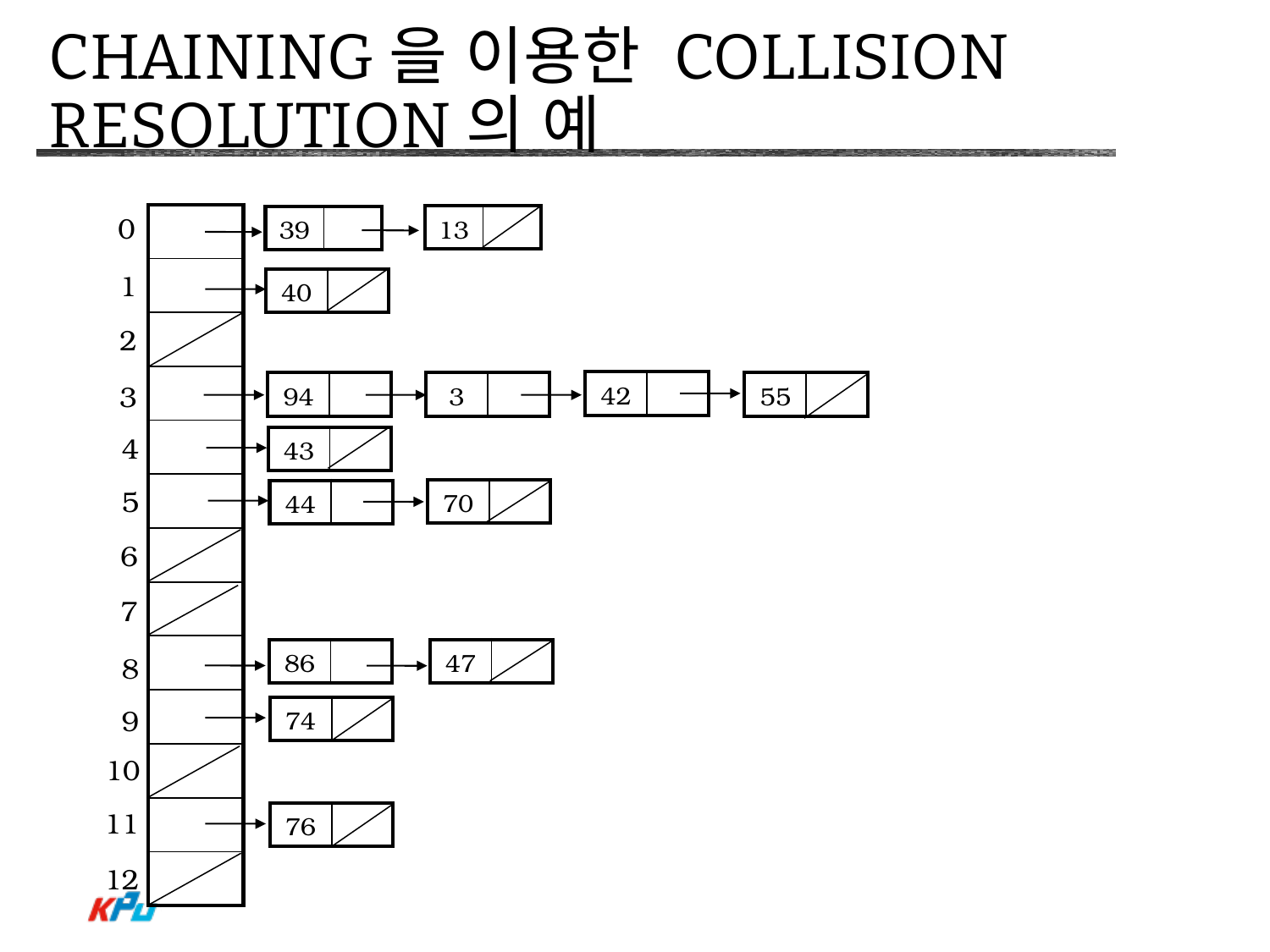

# Chaining을 이용한 Collision Resolution의 예

0
|  |
| --- |
|  |
|  |
|  |
|  |
|  |
|  |
|  |
|  |
|  |
|  |
|  |
|  |
| 13 |  |
| --- | --- |

| 39 |  |
| --- | --- |

1
| 40 |  |
| --- | --- |

2

| 42 |  |
| --- | --- |
| 94 |  |
| --- | --- |
| 3 |  |
| --- | --- |
| 55 |  |
| --- | --- |
3

4
| 43 |  |
| --- | --- |

5
| 70 |  |
| --- | --- |
| 44 |  |
| --- | --- |

6

7

| 86 |  |
| --- | --- |
| 47 |  |
| --- | --- |
8

9
| 74 |  |
| --- | --- |

10

11
| 76 |  |
| --- | --- |

12